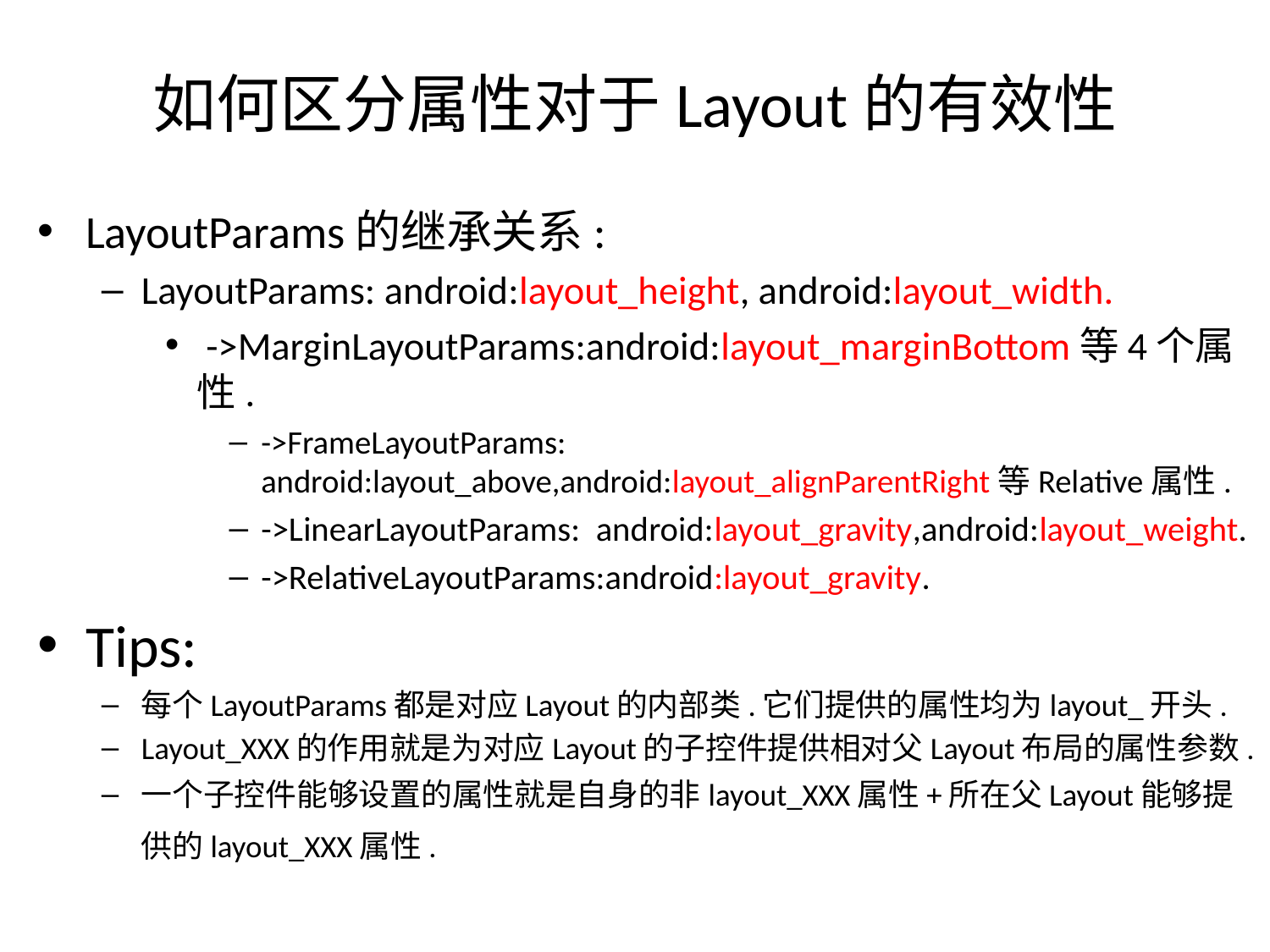

# 如何区分属性对于Layout的有效性
LayoutParams的继承关系:
LayoutParams: android:layout_height, android:layout_width.
 ->MarginLayoutParams:android:layout_marginBottom等4个属性.
->FrameLayoutParams: android:layout_above,android:layout_alignParentRight等Relative属性.
->LinearLayoutParams:  android:layout_gravity,android:layout_weight.
->RelativeLayoutParams:android:layout_gravity.
Tips:
每个LayoutParams都是对应Layout的内部类.它们提供的属性均为layout_开头.
Layout_XXX的作用就是为对应Layout的子控件提供相对父Layout布局的属性参数.
一个子控件能够设置的属性就是自身的非layout_XXX属性+所在父Layout能够提供的layout_XXX属性.